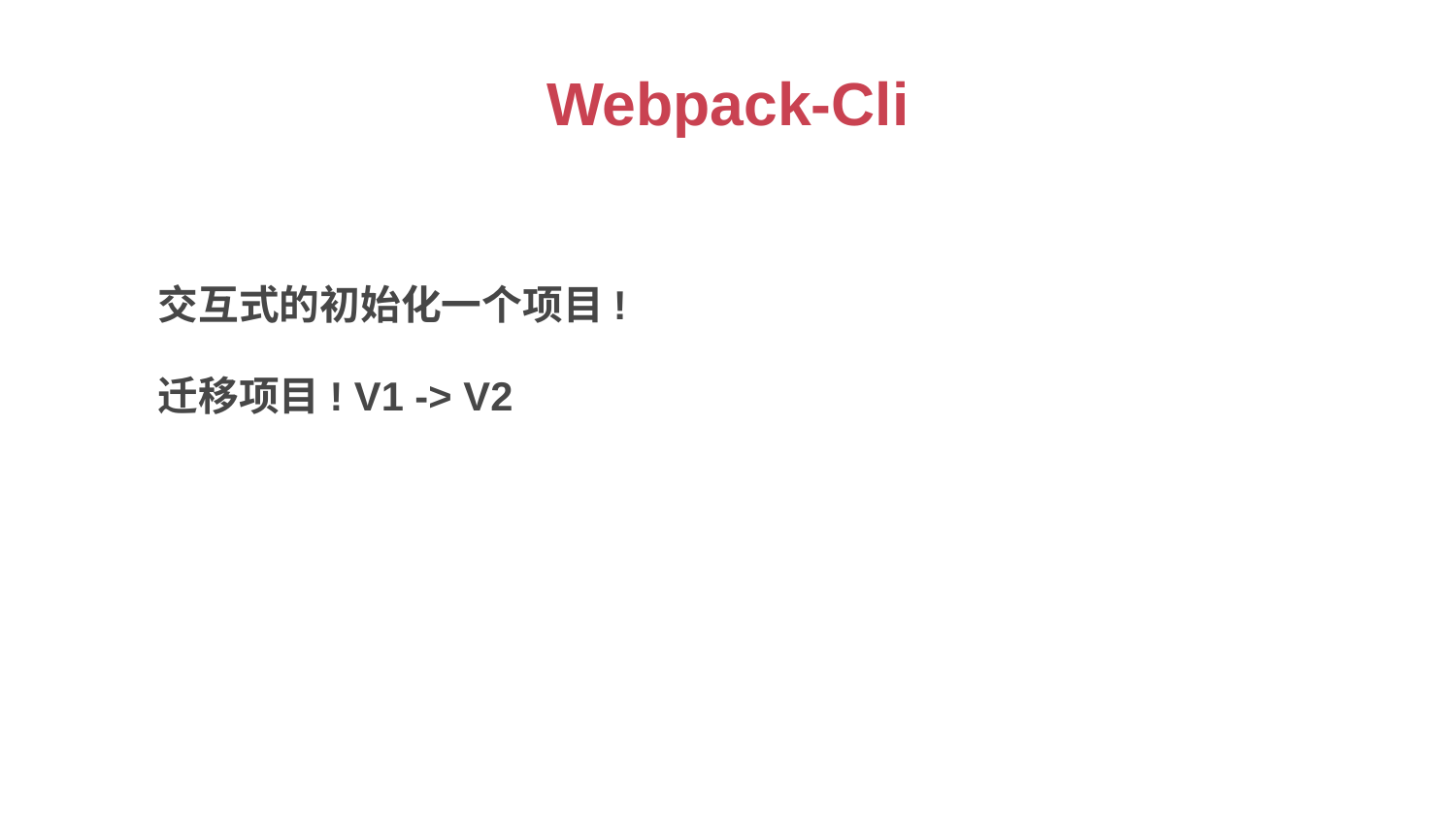

# Webpack-Cli
交互式的初始化一个项目!
迁移项目! V1 -> V2